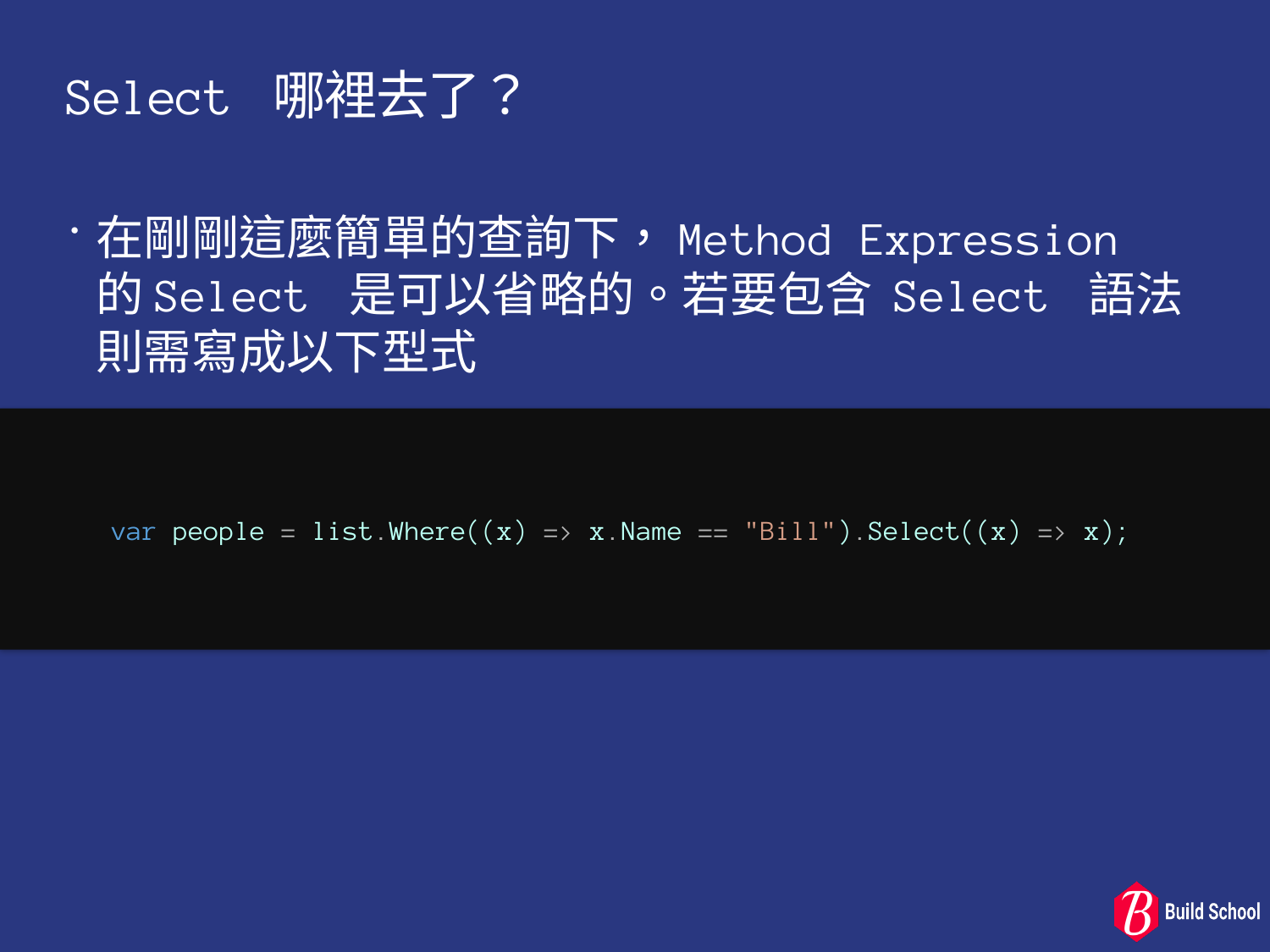

# Select 哪裡去了？
在剛剛這麼簡單的查詢下，Method Expression 的Select 是可以省略的。若要包含 Select 語法則需寫成以下型式

var people = list.Where((x) => x.Name == "Bill").Select((x) => x);